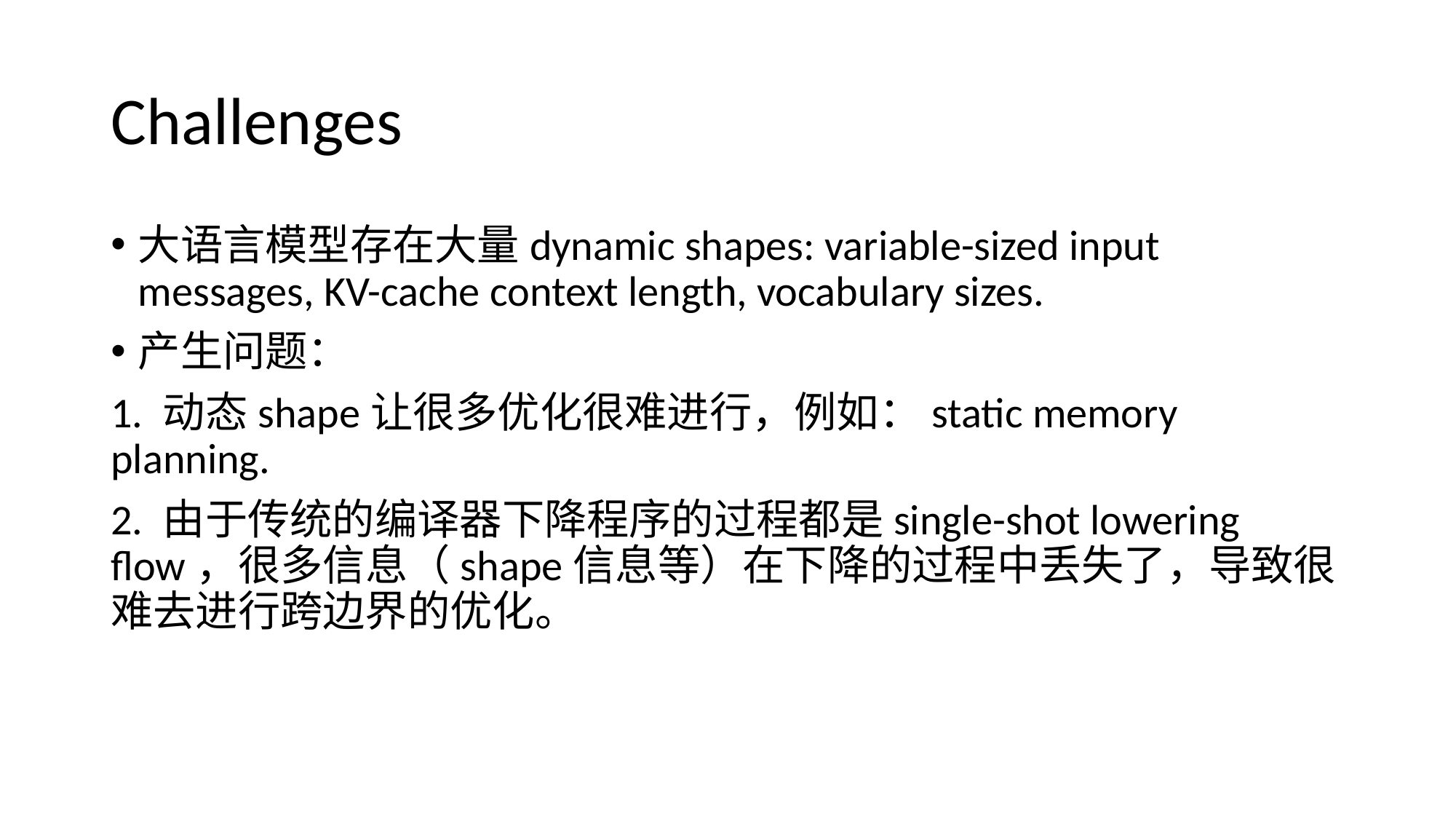

# Challenges
大语言模型存在大量dynamic shapes: variable-sized input messages, KV-cache context length, vocabulary sizes.
产生问题：
1. 动态shape让很多优化很难进行，例如：static memory planning.
2. 由于传统的编译器下降程序的过程都是single-shot lowering flow，很多信息（shape信息等）在下降的过程中丢失了，导致很难去进行跨边界的优化。